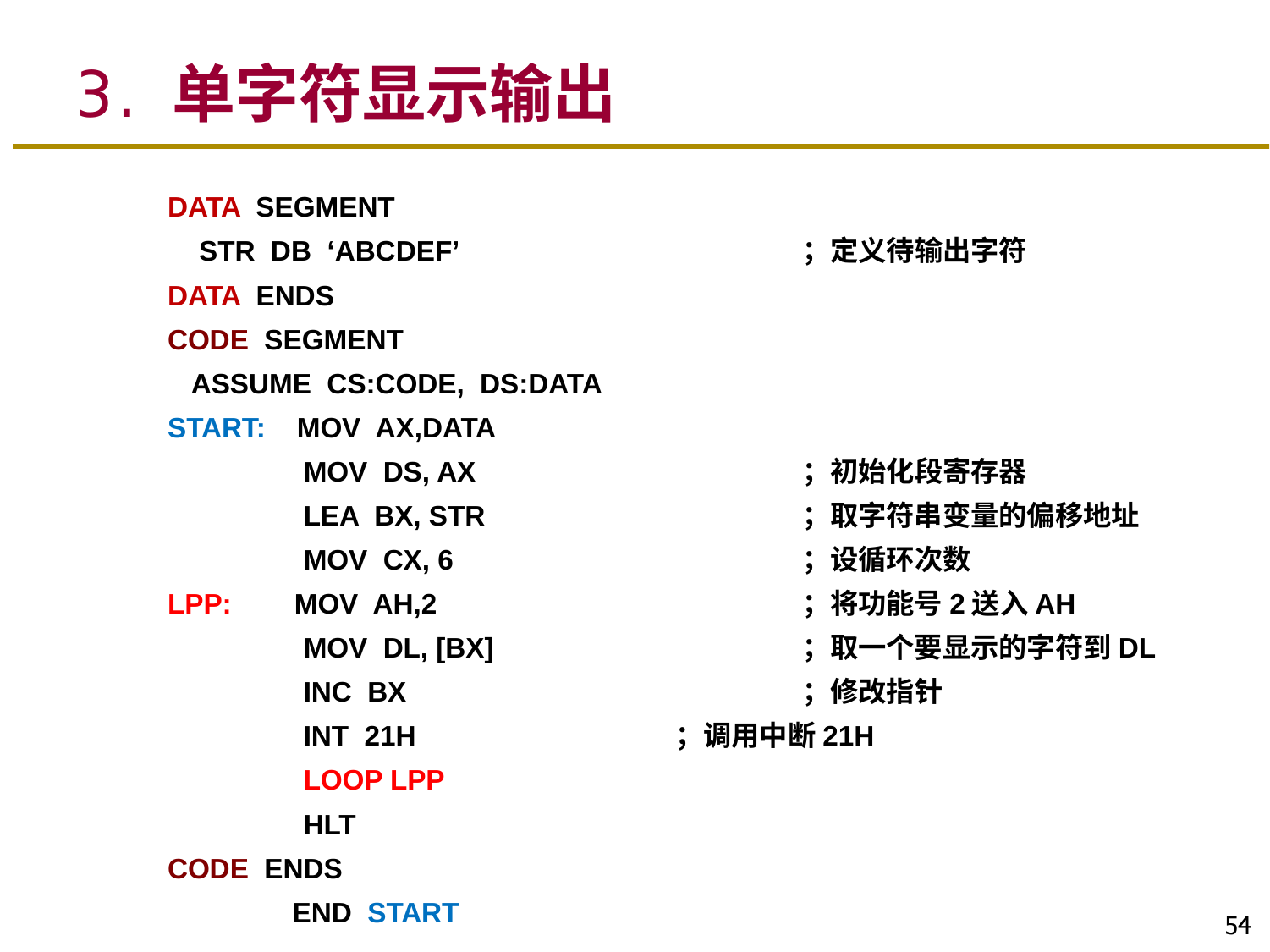

# 3. 单字符显示输出
DATA  SEGMENT
    STR  DB  ‘ABCDEF’ 			；定义待输出字符
DATA  ENDS
CODE  SEGMENT
   ASSUME  CS:CODE,  DS:DATA
START:    MOV  AX,DATA
MOV  DS, AX			；初始化段寄存器
LEA  BX, STR			；取字符串变量的偏移地址
MOV  CX, 6			；设循环次数
LPP:        MOV  AH,2			；将功能号2送入AH
MOV  DL, [BX]			；取一个要显示的字符到DL
INC  BX				；修改指针
INT  21H			；调用中断21H
LOOP LPP
HLT
CODE  ENDS
END  START
54